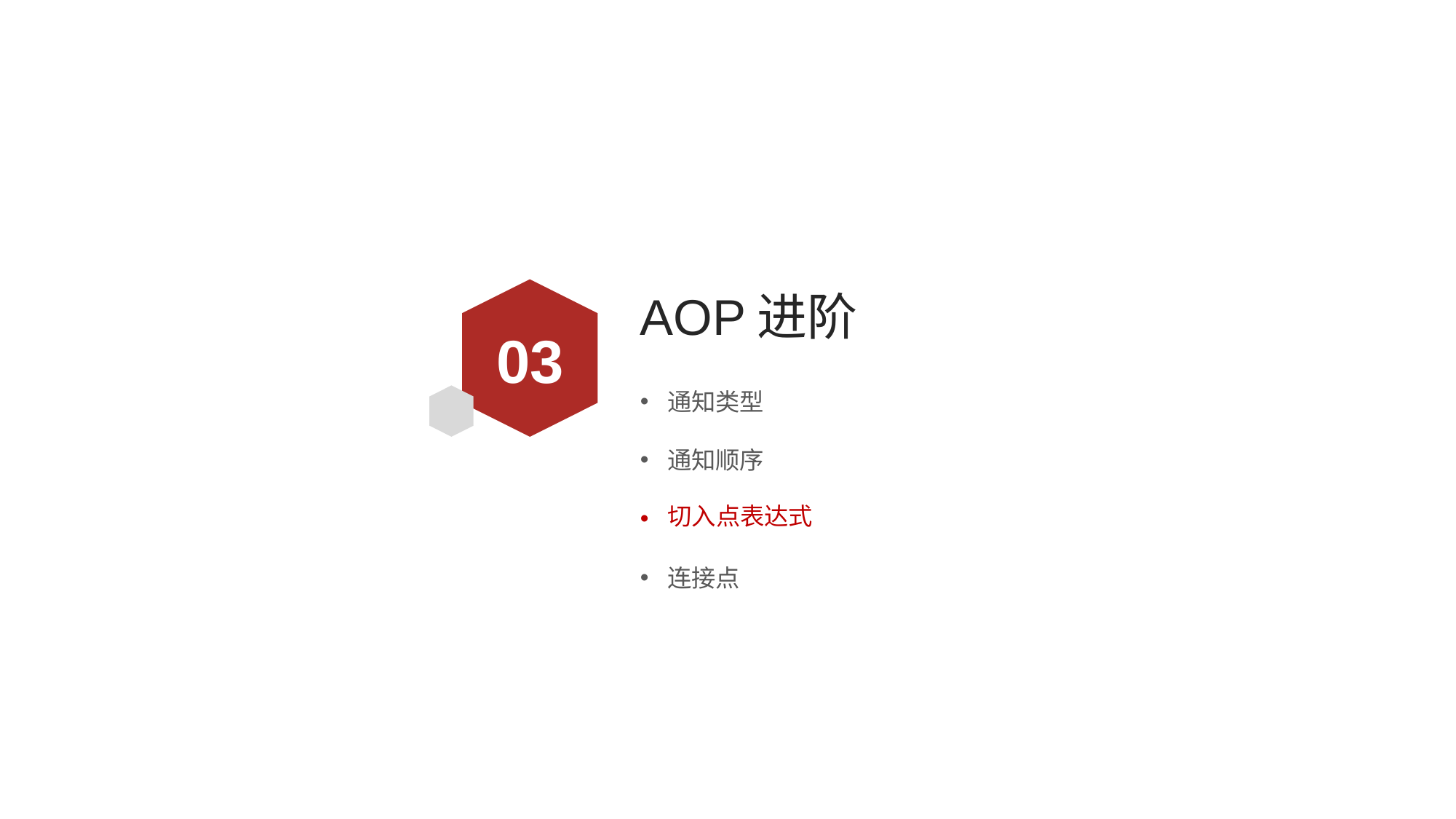

# AOP进阶
03
通知类型
通知顺序

连接点

切入点表达式